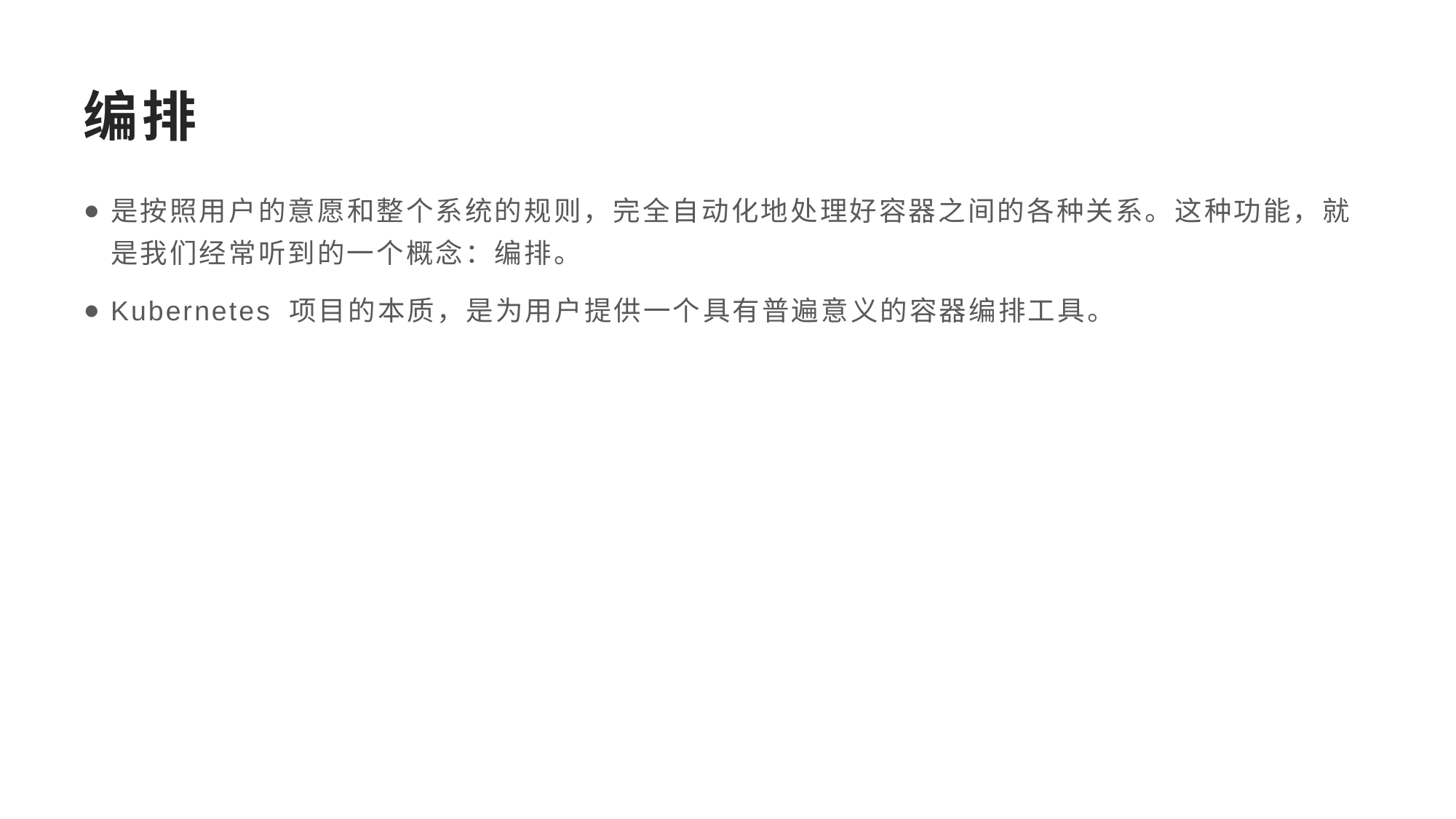

# 编排
是按照用户的意愿和整个系统的规则，完全自动化地处理好容器之间的各种关系。这种功能，就是我们经常听到的一个概念：编排。
Kubernetes 项目的本质，是为用户提供一个具有普遍意义的容器编排工具。